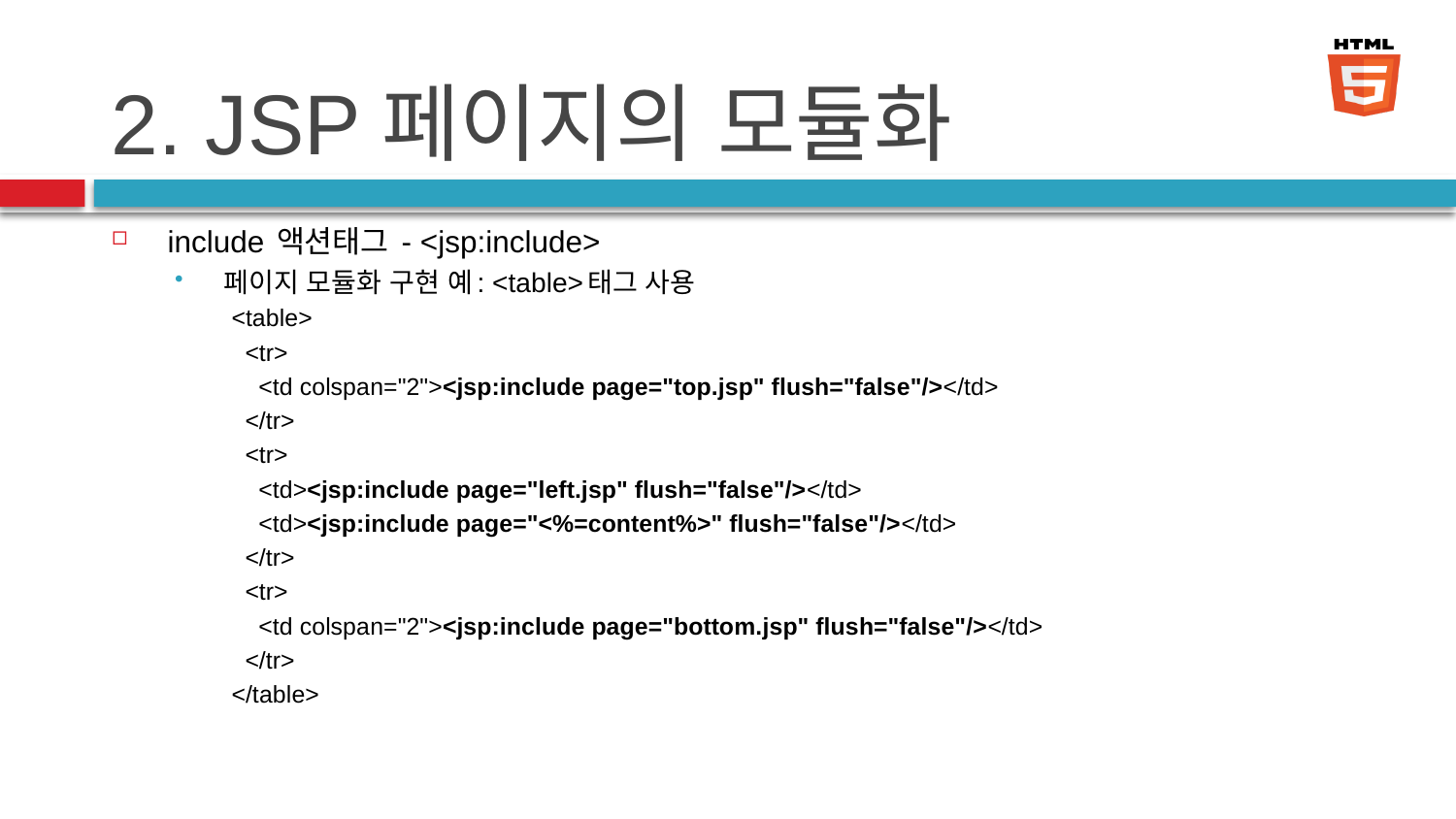

# 2. JSP페이지의 모듈화
include 액션태그 - <jsp:include>
페이지 모듈화 구현 예: <table>태그 사용
<table>
  <tr>
    <td colspan="2"><jsp:include page="top.jsp" flush="false"/></td>
  </tr>
  <tr>
    <td><jsp:include page="left.jsp" flush="false"/></td>
    <td><jsp:include page="<%=content%>" flush="false"/></td>
  </tr>
  <tr>
    <td colspan="2"><jsp:include page="bottom.jsp" flush="false"/></td>
  </tr>
</table>